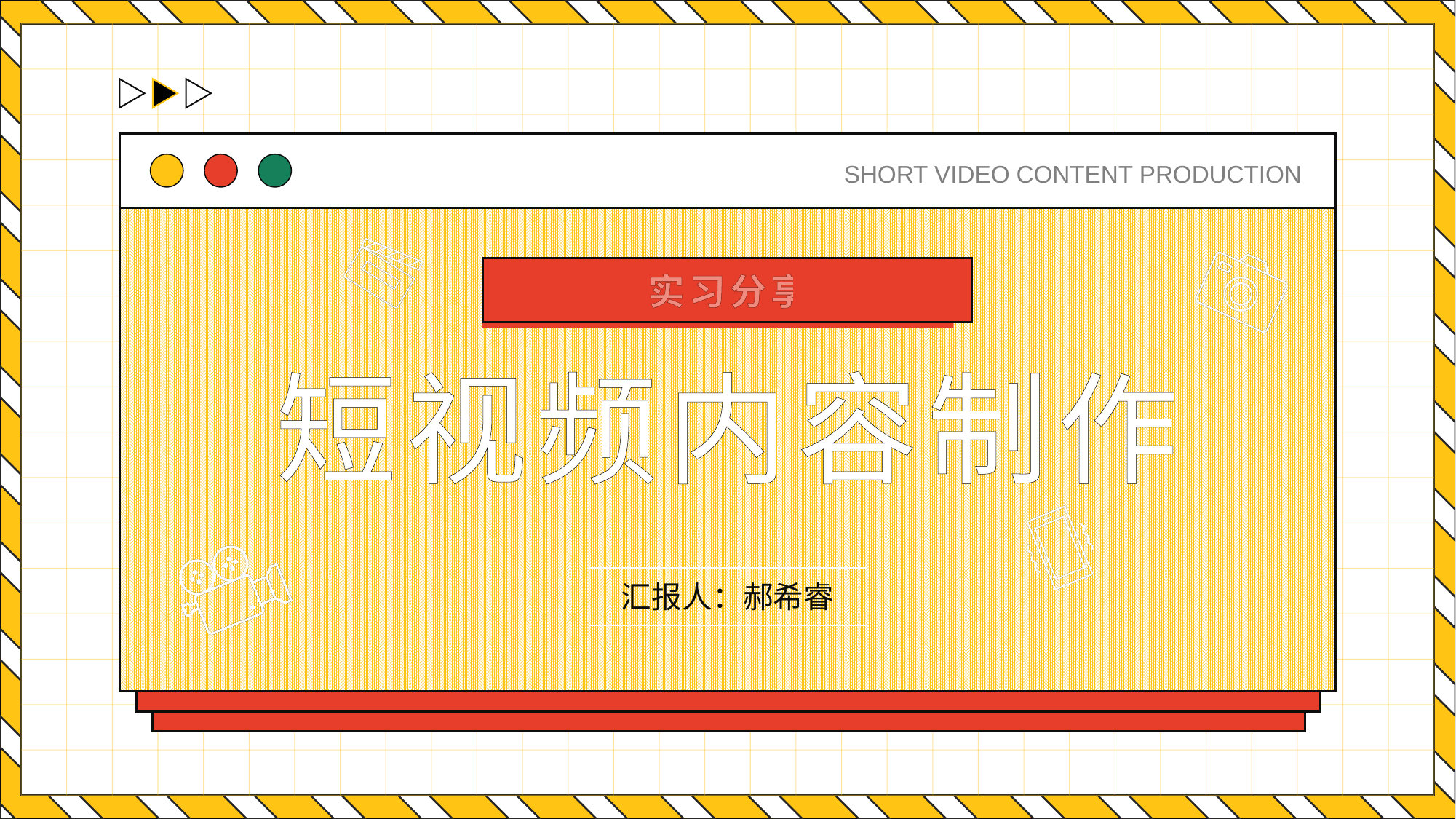

SHORT VIDEO CONTENT PRODUCTION
实习分享
# 短视频内容制作
汇报人：郝希睿